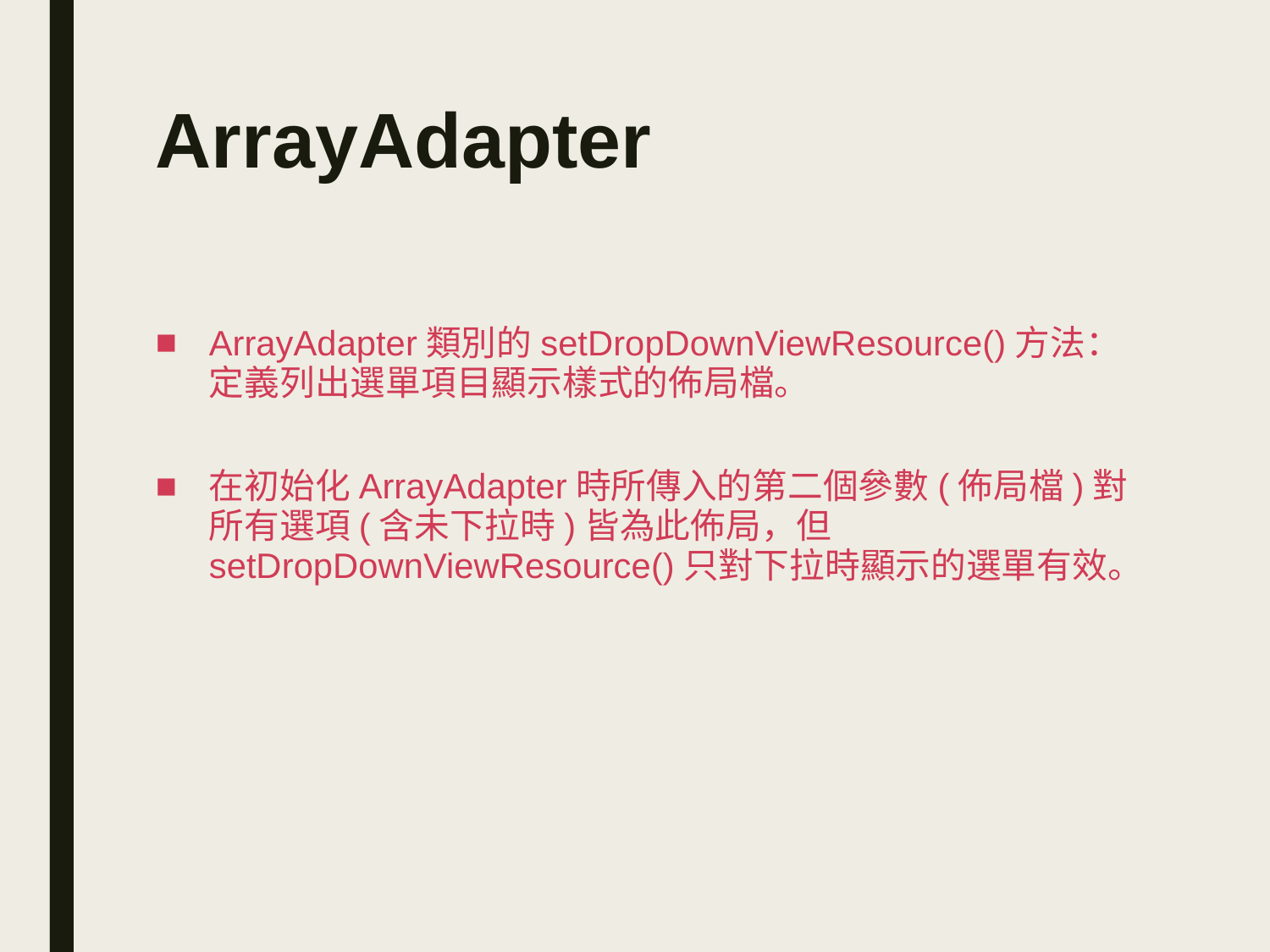

# ArrayAdapter
ArrayAdapter類別的setDropDownViewResource()方法：定義列出選單項目顯示樣式的佈局檔。
在初始化ArrayAdapter時所傳入的第二個參數(佈局檔)對所有選項(含未下拉時)皆為此佈局，但setDropDownViewResource()只對下拉時顯示的選單有效。